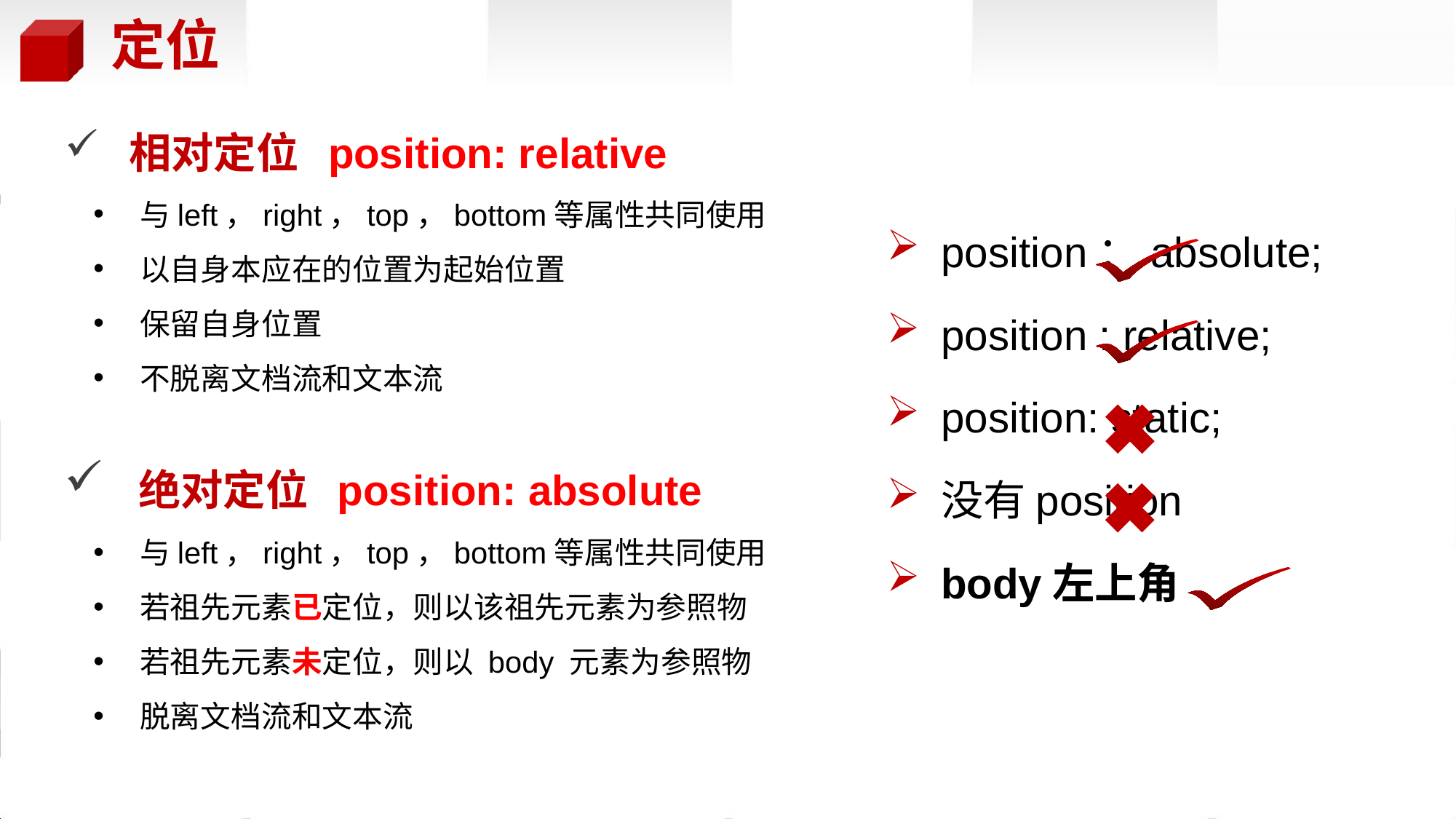

定位
  相对定位  position: relative
  与left，right，top，bottom等属性共同使用
  以自身本应在的位置为起始位置
  保留自身位置
  不脱离文档流和文本流
position：absolute;
position : relative;
position: static;
没有position
body左上角

  绝对定位  position: absolute
  与left，right，top，bottom等属性共同使用
  若祖先元素已定位，则以该祖先元素为参照物
  若祖先元素未定位，则以 body 元素为参照物
  脱离文档流和文本流